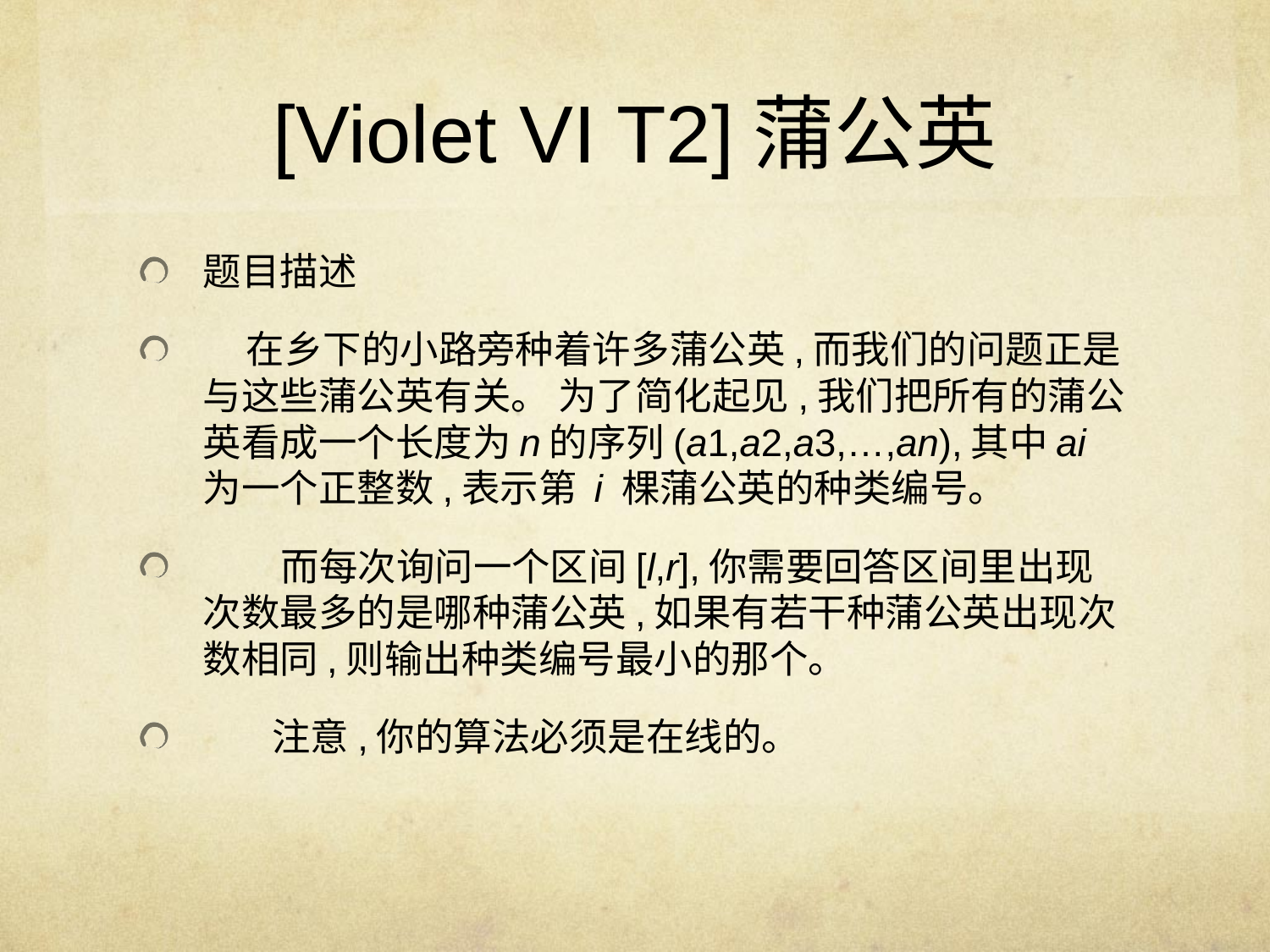

# [Violet VI T2]蒲公英
题目描述
    在乡下的小路旁种着许多蒲公英,而我们的问题正是与这些蒲公英有关。 为了简化起见,我们把所有的蒲公英看成一个长度为n的序列(a1,a2,a3,…,an),其中ai 为一个正整数,表示第 i 棵蒲公英的种类编号。
        而每次询问一个区间[l,r],你需要回答区间里出现次数最多的是哪种蒲公英,如果有若干种蒲公英出现次数相同,则输出种类编号最小的那个。
       注意,你的算法必须是在线的。